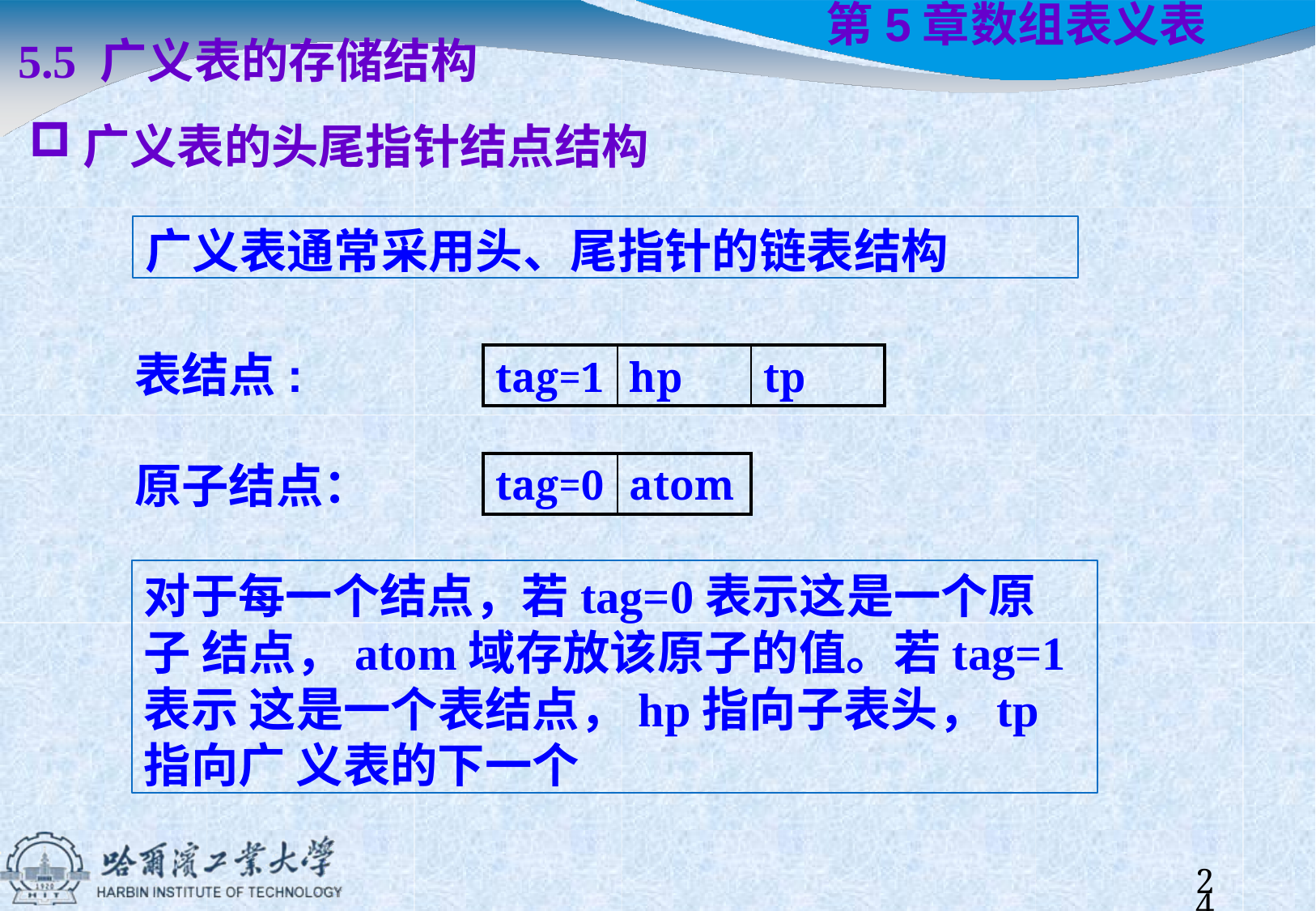

5.5 广义表的存储结构
广义表的头尾指针结点结构
# 第5章	数组表义表
广义表通常采用头、尾指针的链表结构
表结点:

原子结点：
| tag=1 | hp | tp |
| --- | --- | --- |
| tag=0 | atom |
| --- | --- |
对于每一个结点，若tag=0表示这是一个原子 结点，atom域存放该原子的值。若tag=1表示 这是一个表结点，hp指向子表头，tp指向广 义表的下一个
24